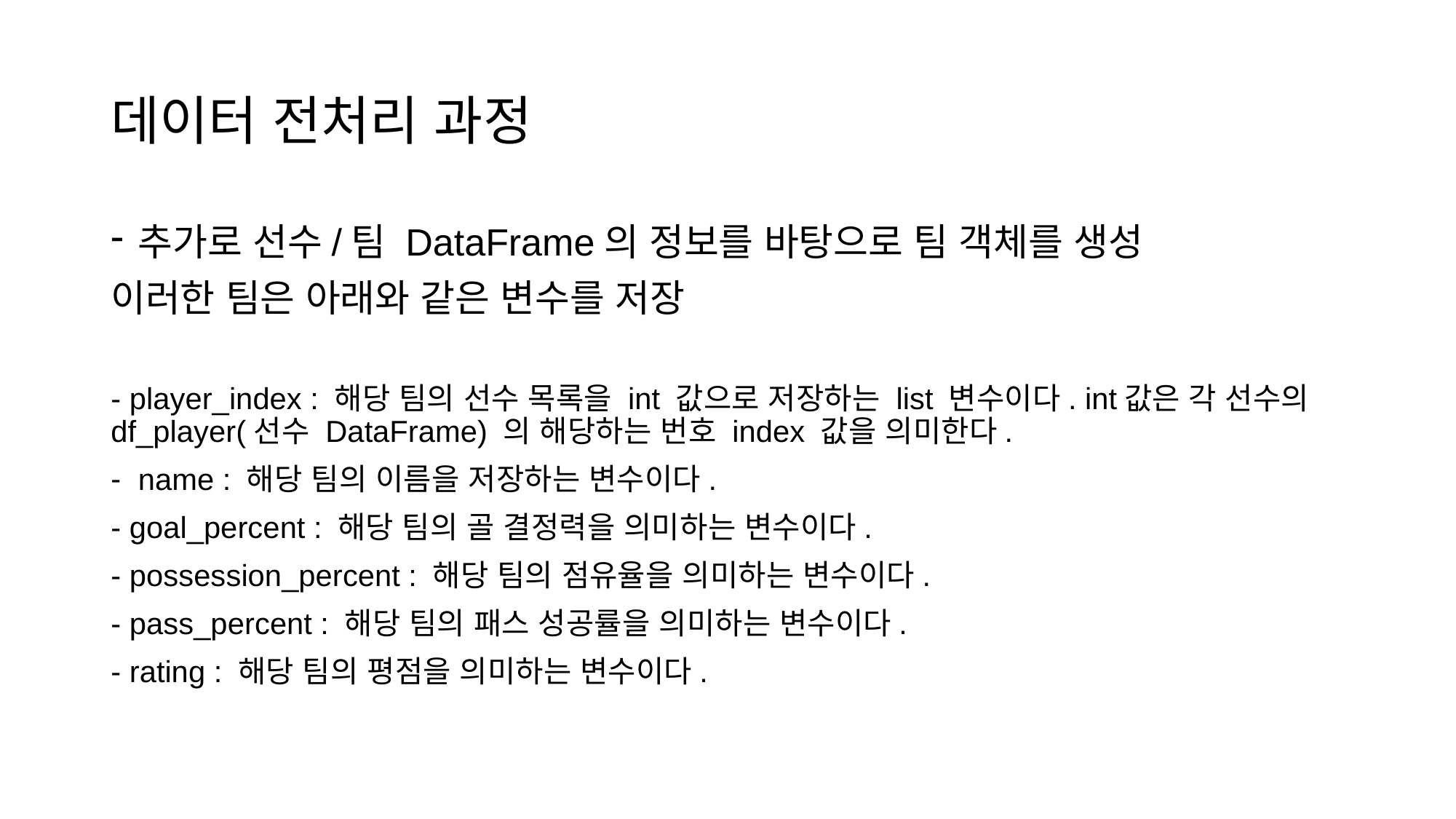

# 데이터 전처리 과정
추가로 선수/팀 DataFrame의 정보를 바탕으로 팀 객체를 생성
이러한 팀은 아래와 같은 변수를 저장

- player_index : 해당 팀의 선수 목록을 int 값으로 저장하는 list 변수이다. int값은 각 선수의 df_player(선수 DataFrame) 의 해당하는 번호 index 값을 의미한다.
name : 해당 팀의 이름을 저장하는 변수이다.
- goal_percent : 해당 팀의 골 결정력을 의미하는 변수이다.
- possession_percent : 해당 팀의 점유율을 의미하는 변수이다.
- pass_percent : 해당 팀의 패스 성공률을 의미하는 변수이다.
- rating : 해당 팀의 평점을 의미하는 변수이다.